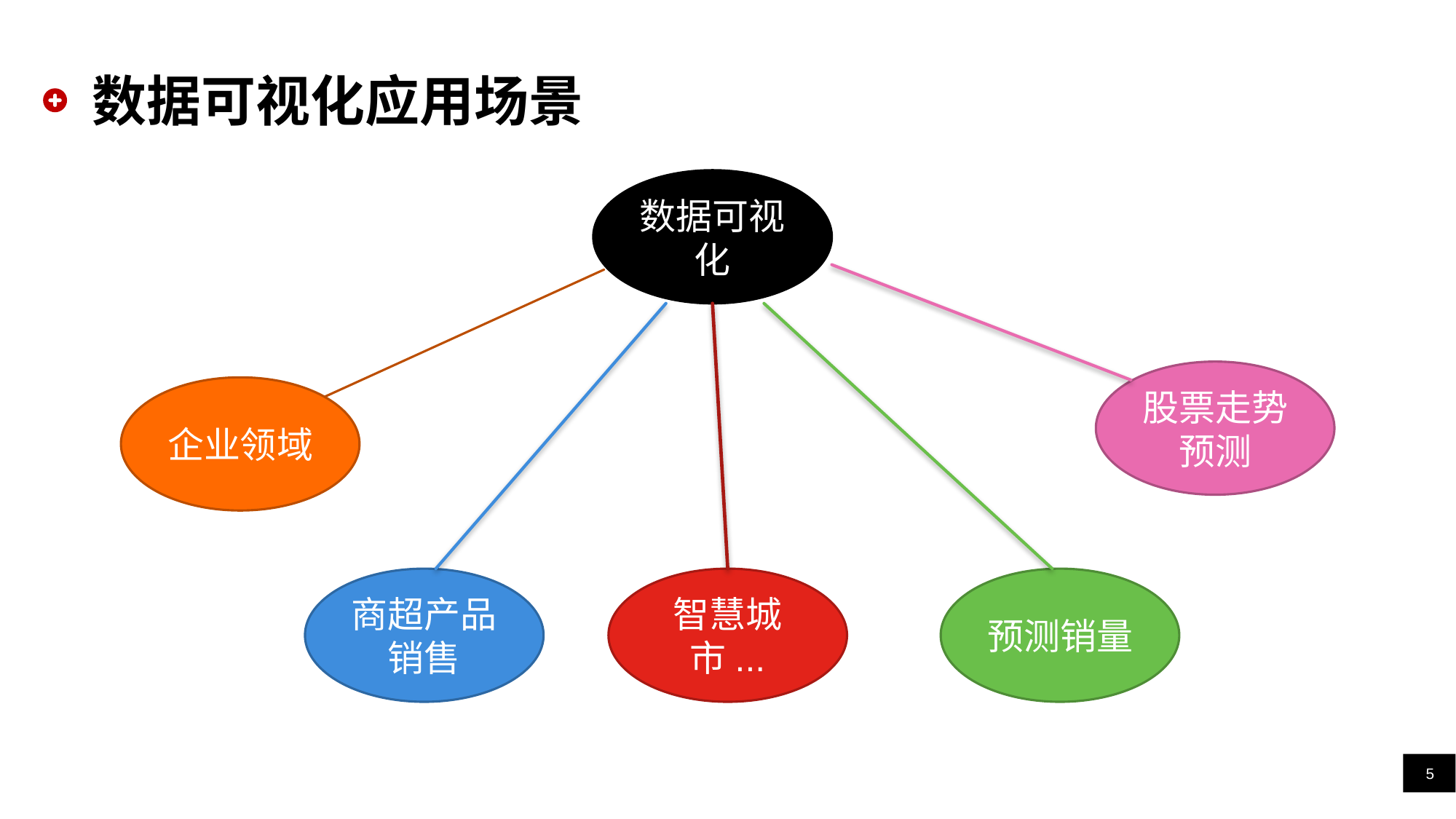

# 数据可视化应用场景

数据可视化
股票走势预测
企业领域
商超产品销售
智慧城市...
预测销量